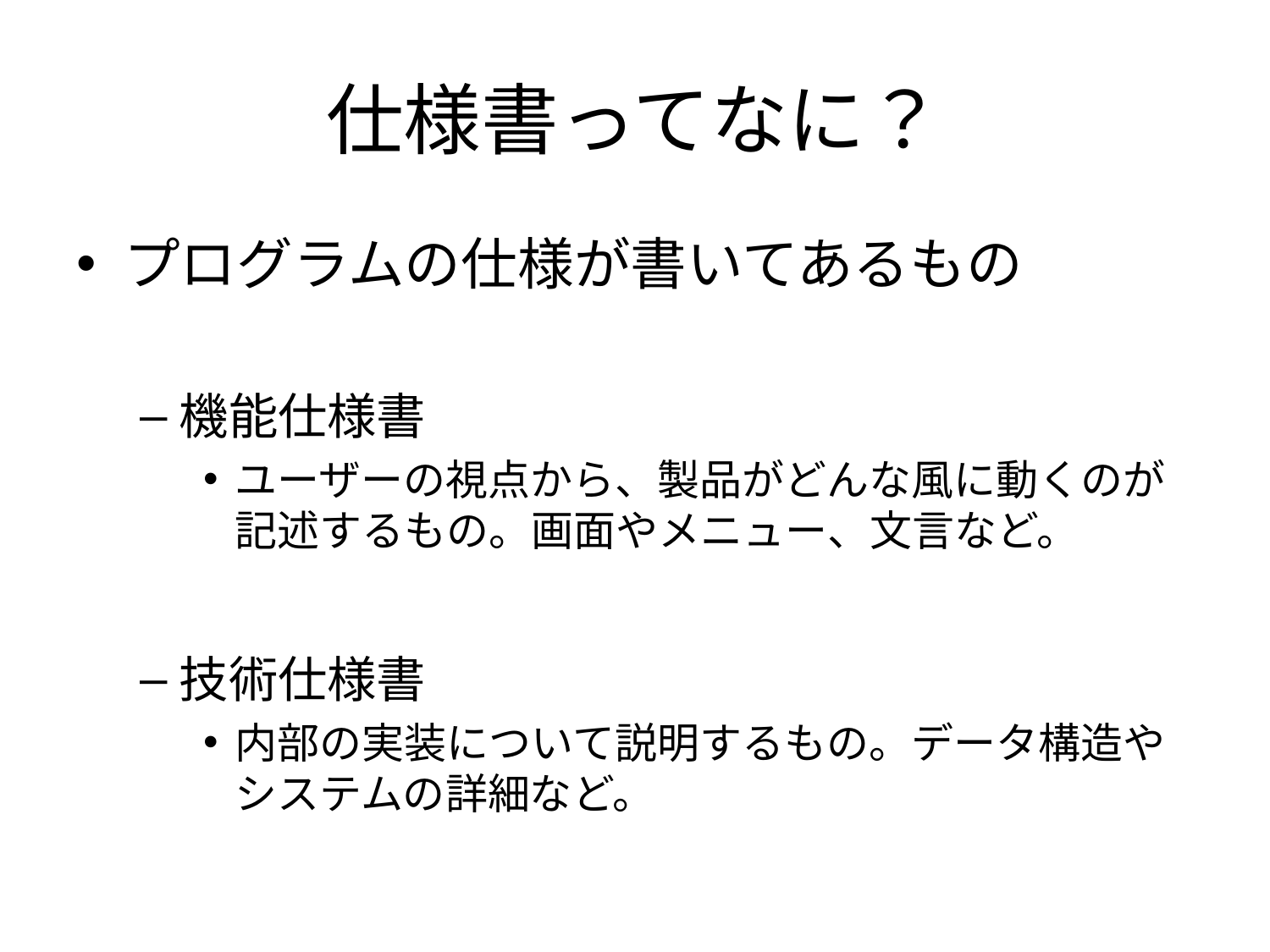

# 仕様書ってなに？
プログラムの仕様が書いてあるもの

機能仕様書
ユーザーの視点から、製品がどんな風に動くのが記述するもの。画面やメニュー、文言など。

技術仕様書
内部の実装について説明するもの。データ構造やシステムの詳細など。